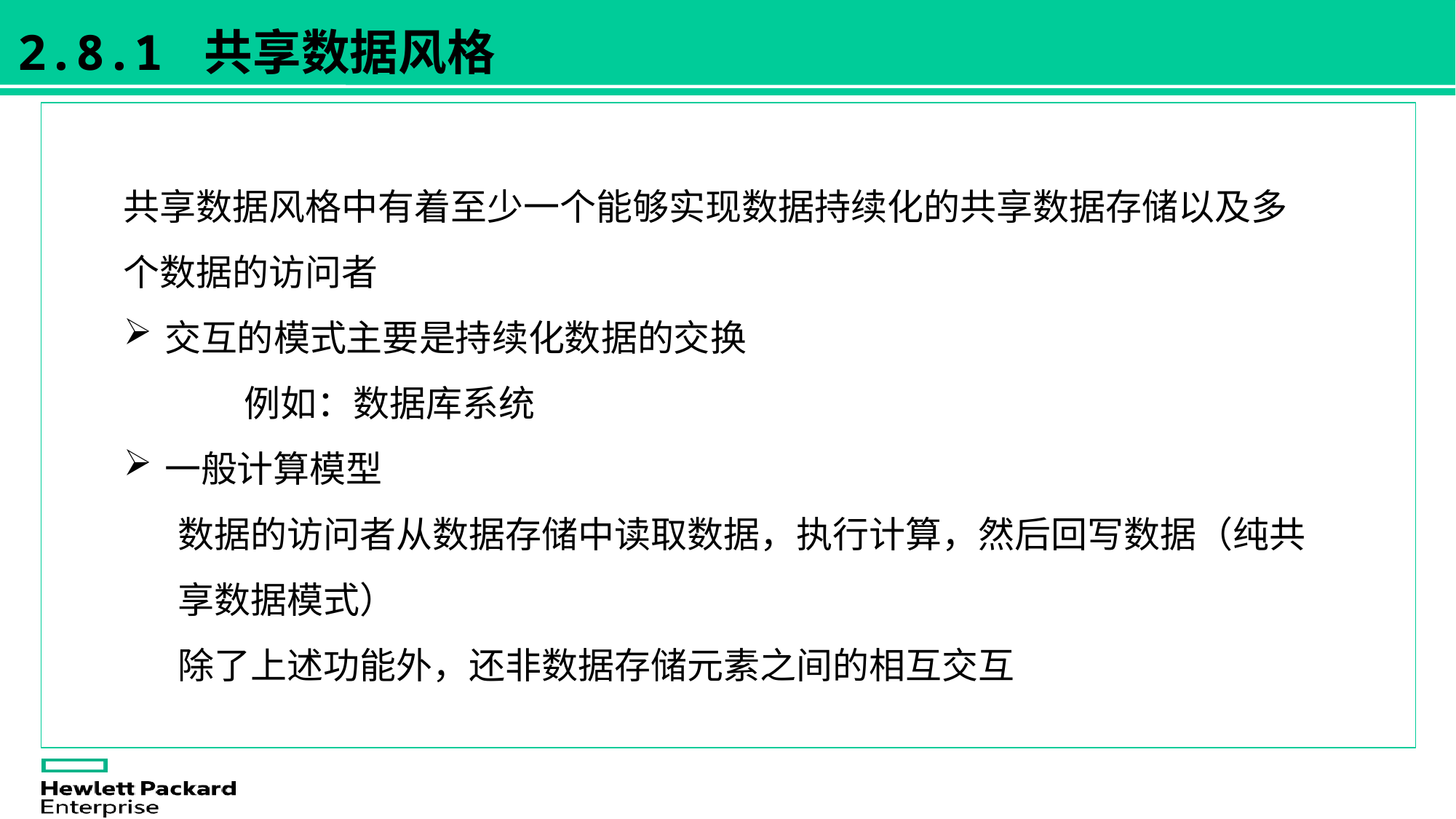

2.8.1 共享数据风格

共享数据风格中有着至少一个能够实现数据持续化的共享数据存储以及多个数据的访问者
交互的模式主要是持续化数据的交换
       例如：数据库系统
一般计算模型
数据的访问者从数据存储中读取数据，执行计算，然后回写数据（纯共享数据模式）
除了上述功能外，还非数据存储元素之间的相互交互